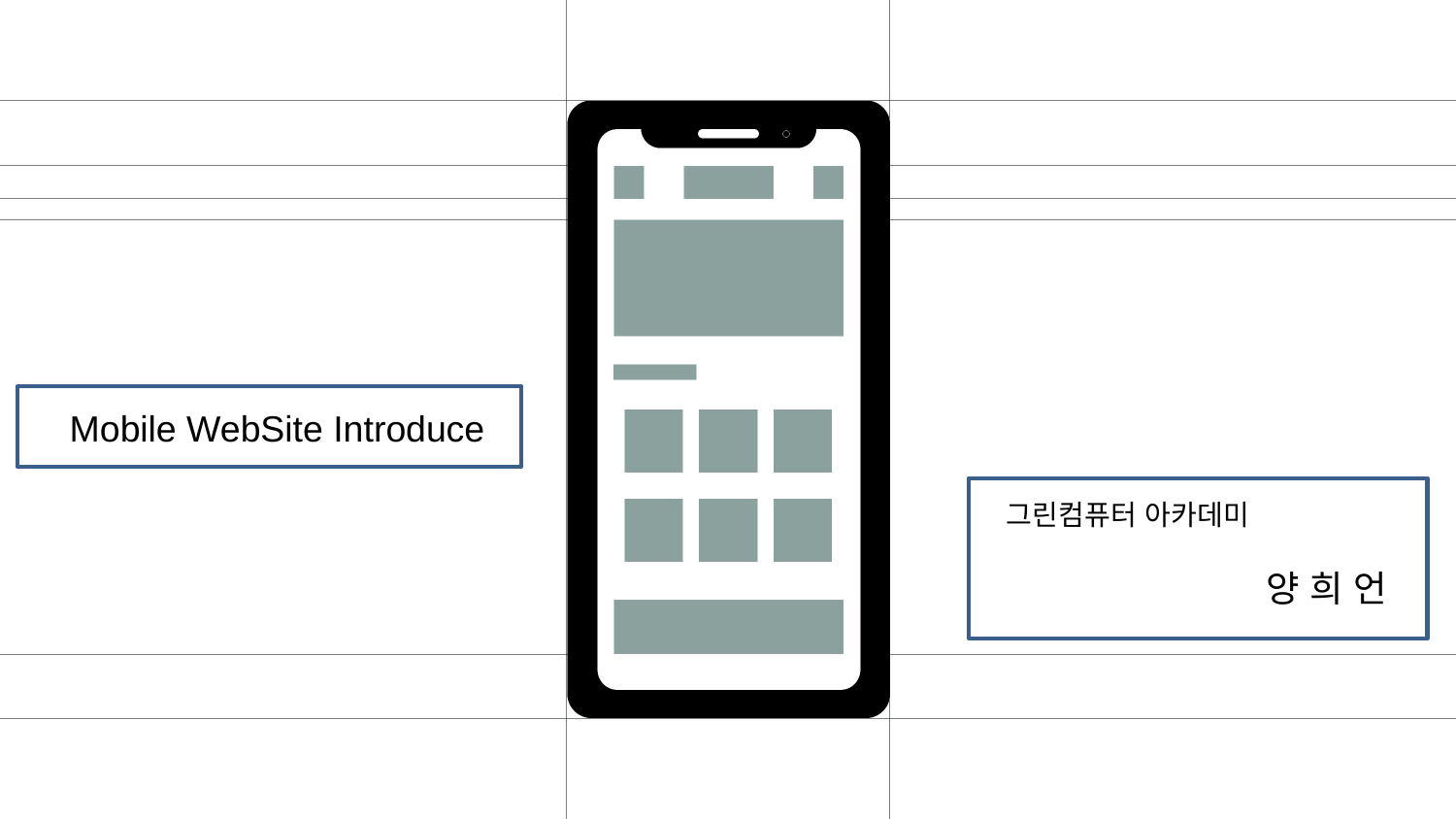

Mobile WebSite Introduce

그린컴퓨터 아카데미
양 희 언